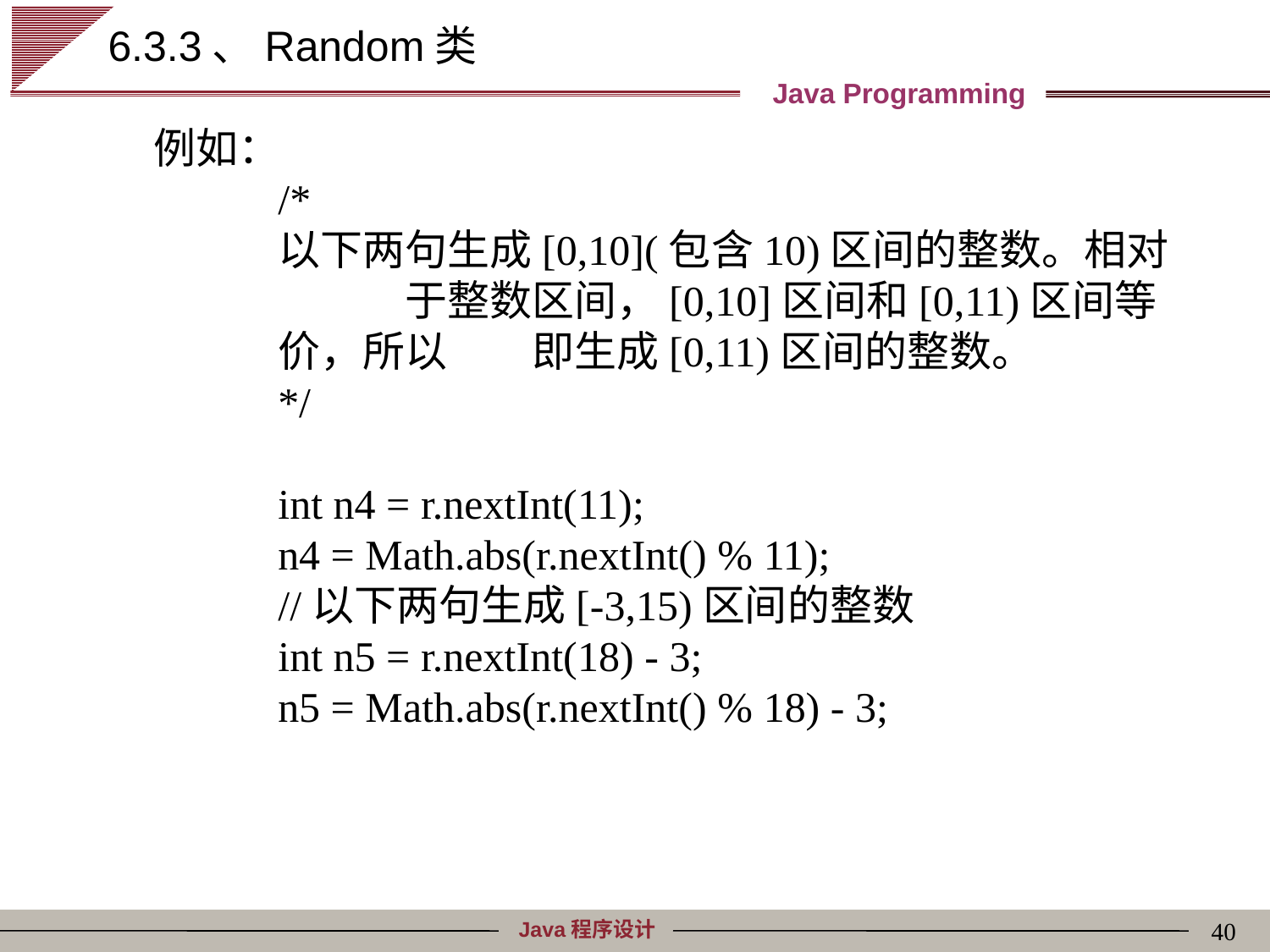

# 6.3.3、Random类
例如：
	/*
	以下两句生成[0,10](包含10)区间的整数。相对	于整数区间，[0,10]区间和[0,11)区间等价，所以	即生成[0,11)区间的整数。
	*/

	int n4 = r.nextInt(11);
	n4 = Math.abs(r.nextInt() % 11);
	//以下两句生成[-3,15)区间的整数
	int n5 = r.nextInt(18) - 3;
	n5 = Math.abs(r.nextInt() % 18) - 3;